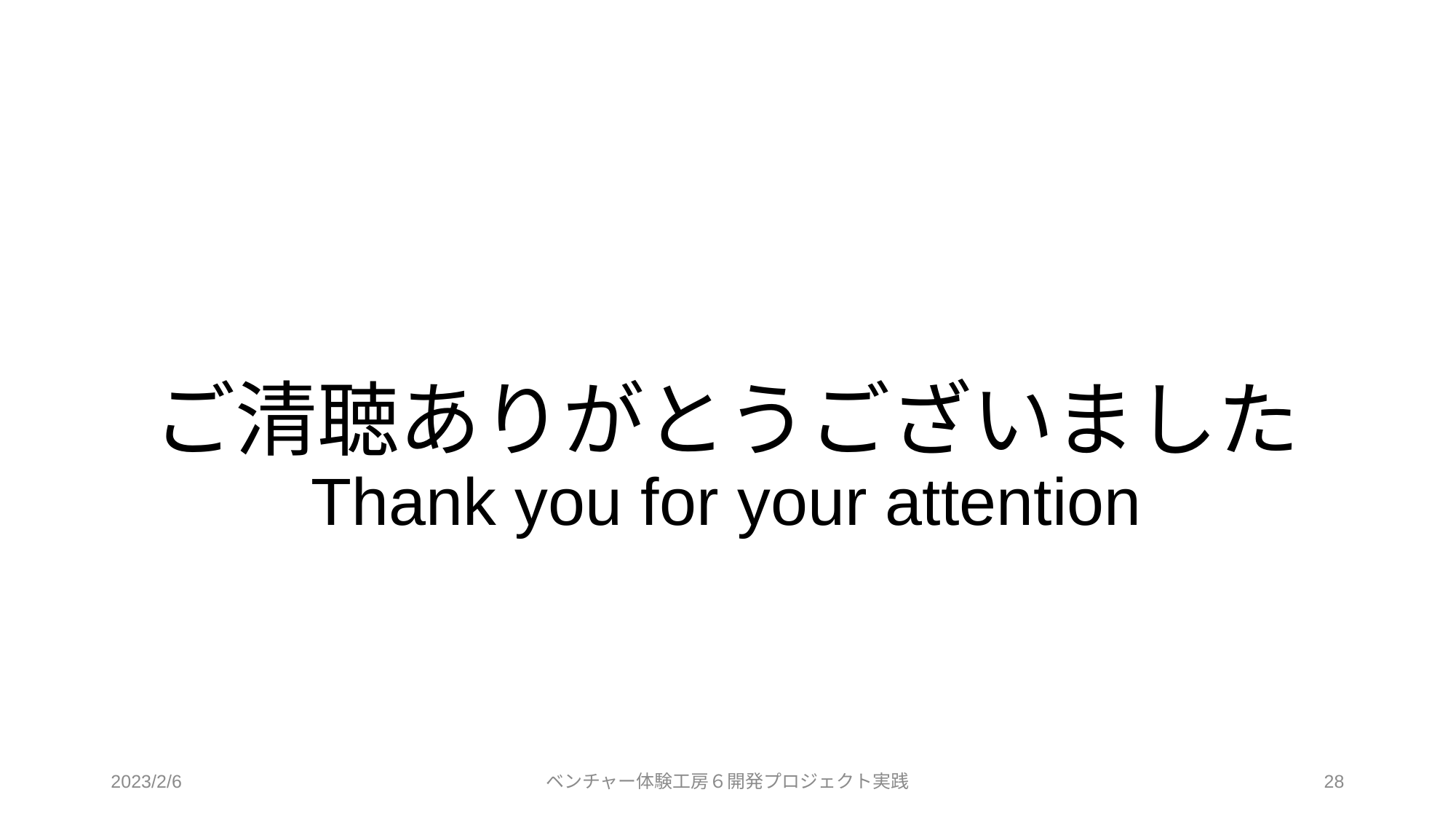

# ご清聴ありがとうございました Thank you for your attention
2023/2/6
ベンチャー体験工房６開発プロジェクト実践
28